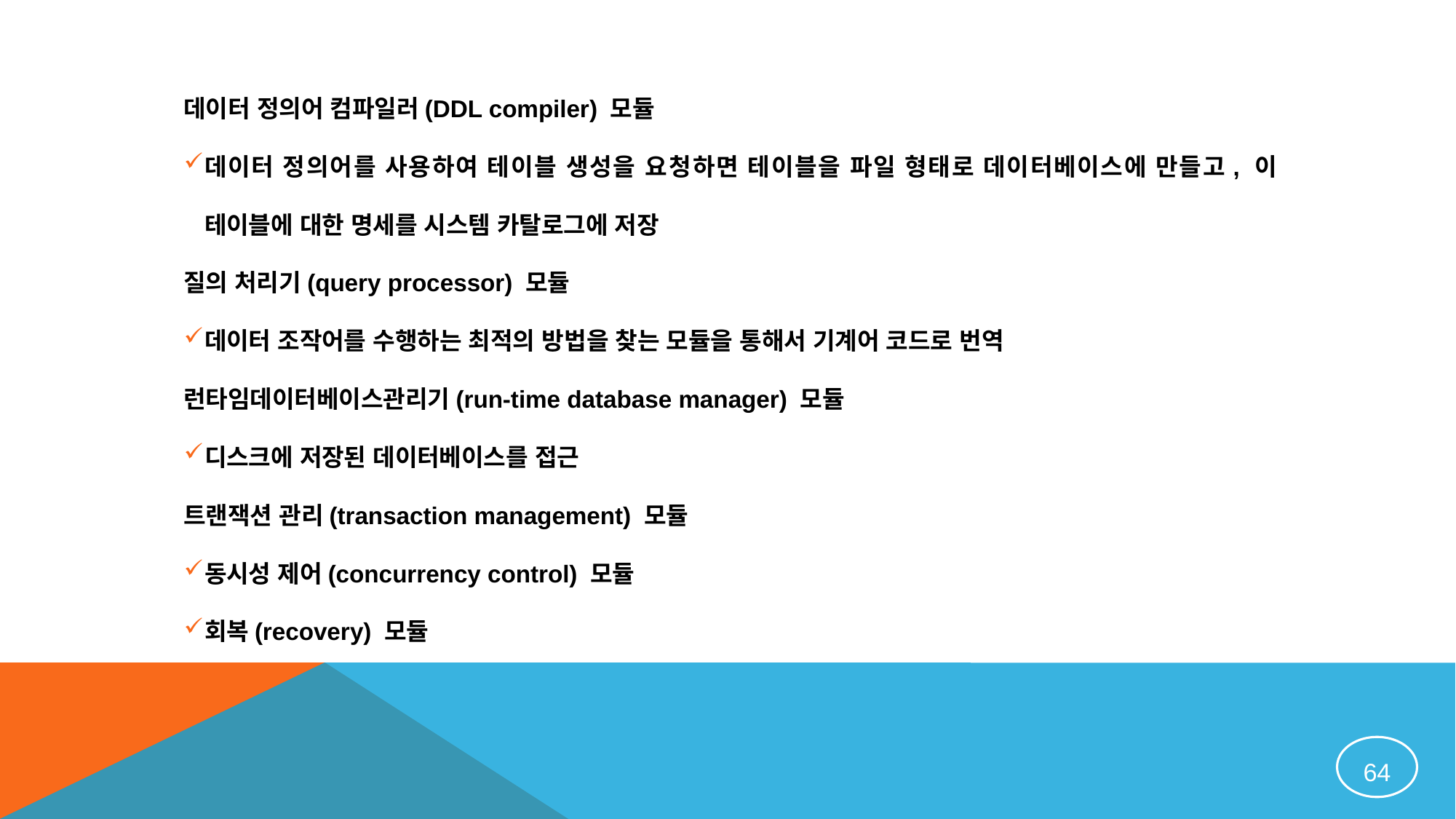

데이터 정의어 컴파일러(DDL compiler) 모듈
데이터 정의어를 사용하여 테이블 생성을 요청하면 테이블을 파일 형태로 데이터베이스에 만들고, 이 테이블에 대한 명세를 시스템 카탈로그에 저장
질의 처리기(query processor) 모듈
데이터 조작어를 수행하는 최적의 방법을 찾는 모듈을 통해서 기계어 코드로 번역
런타임데이터베이스관리기(run-time database manager) 모듈
디스크에 저장된 데이터베이스를 접근
트랜잭션 관리(transaction management) 모듈
동시성 제어(concurrency control) 모듈
회복(recovery) 모듈

64